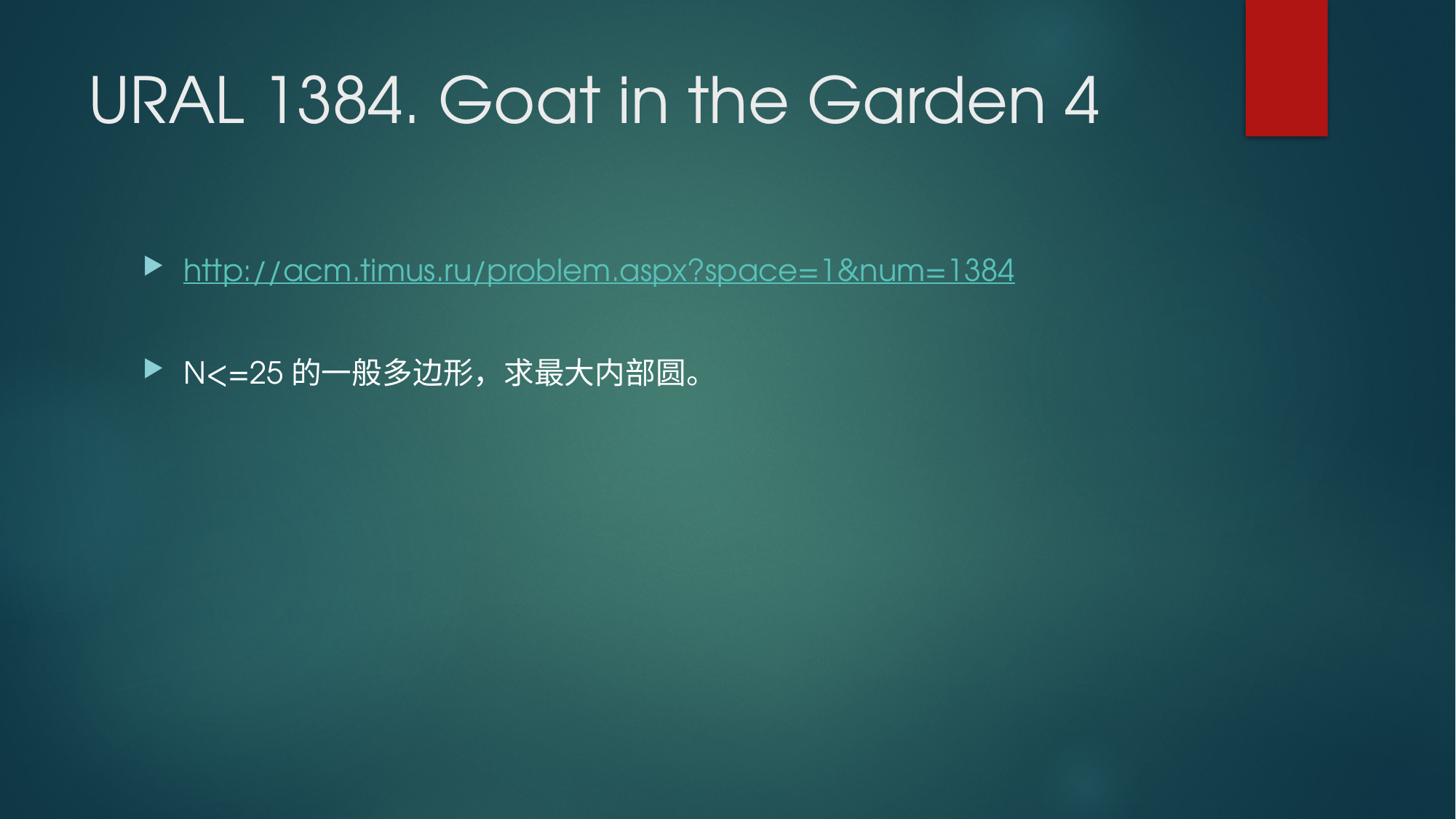

# URAL 1384. Goat in the Garden 4
http://acm.timus.ru/problem.aspx?space=1&num=1384

N<=25的一般多边形，求最大内部圆。